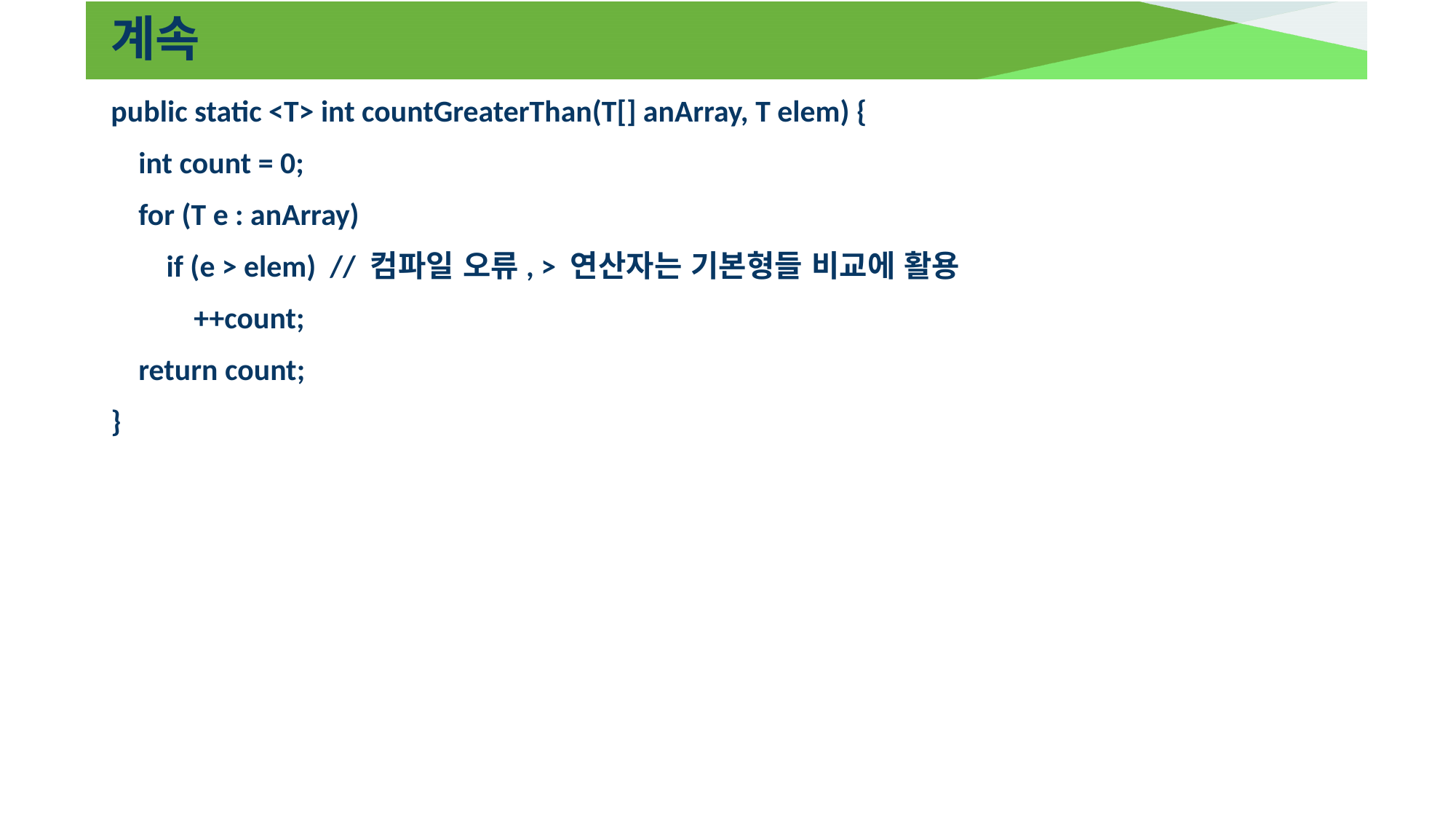

# 계속
public static <T> int countGreaterThan(T[] anArray, T elem) {
    int count = 0;
    for (T e : anArray)
        if (e > elem)  // 컴파일 오류, > 연산자는 기본형들 비교에 활용
            ++count;
    return count;
}